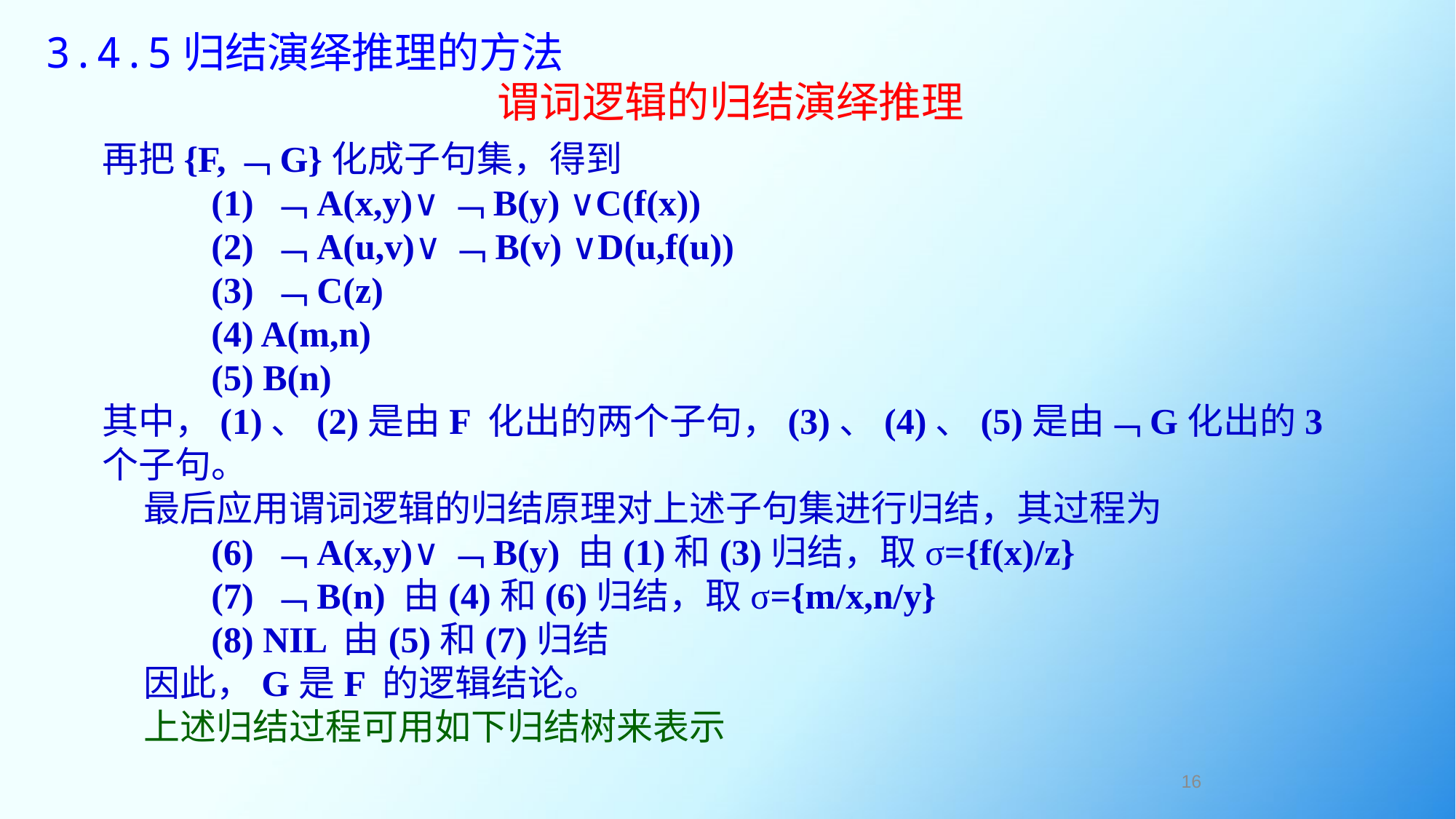

# 3.4.5归结演绎推理的方法
谓词逻辑的归结演绎推理
再把{F,﹁G}化成子句集，得到
	(1) ﹁A(x,y)∨﹁B(y) ∨C(f(x))
	(2) ﹁A(u,v)∨﹁B(v) ∨D(u,f(u))
	(3) ﹁C(z)
	(4) A(m,n)
	(5) B(n)
其中，(1)、(2)是由F 化出的两个子句，(3)、(4)、(5)是由﹁G化出的3个子句。
    最后应用谓词逻辑的归结原理对上述子句集进行归结，其过程为
	(6) ﹁A(x,y)∨﹁B(y) 由(1)和(3)归结，取σ={f(x)/z}
	(7) ﹁B(n) 由(4)和(6)归结，取σ={m/x,n/y}
	(8) NIL 由(5)和(7)归结
    因此，G是F 的逻辑结论。
    上述归结过程可用如下归结树来表示
16